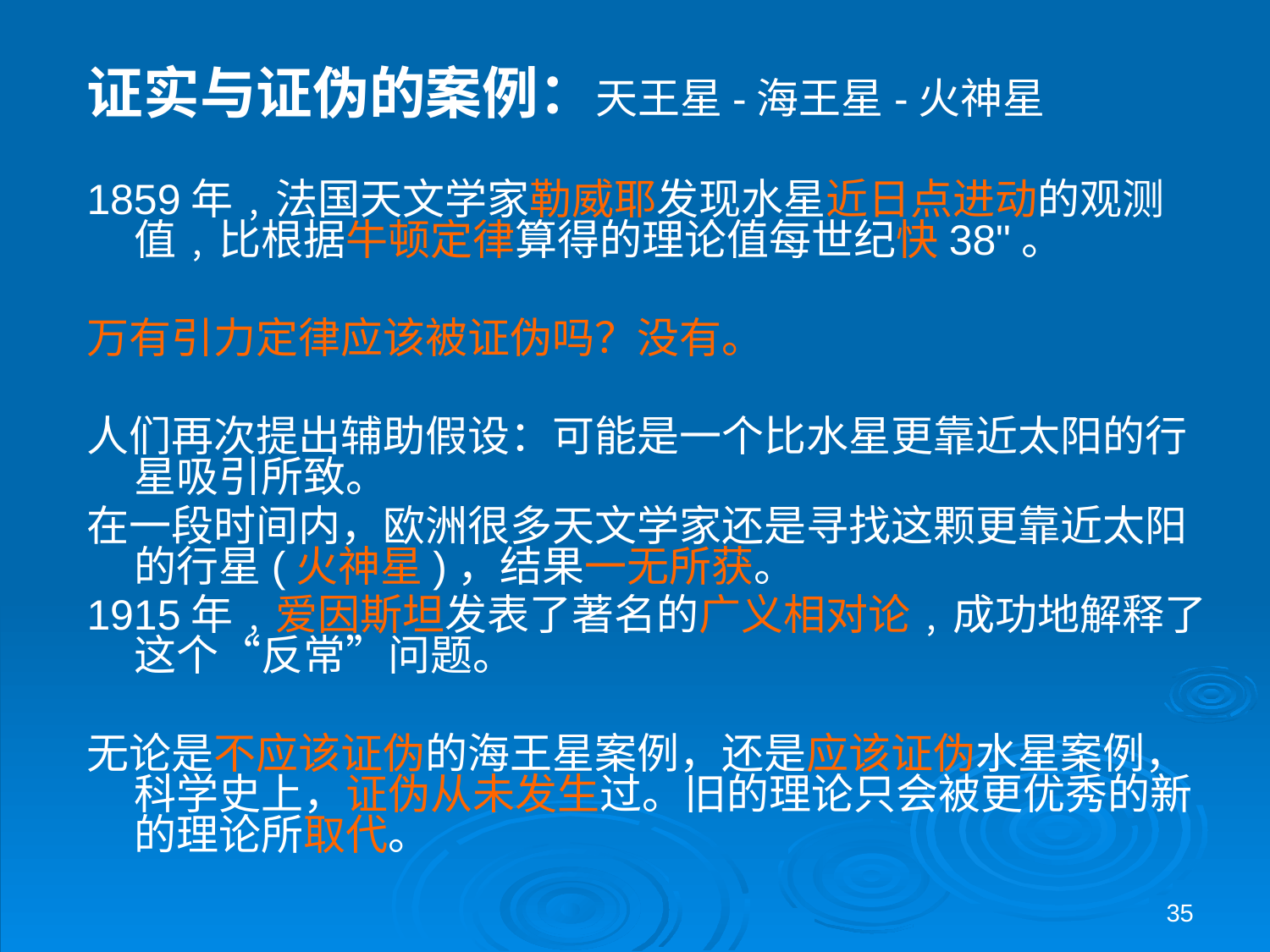

证实与证伪的案例：天王星-海王星-火神星

1859年﹐法国天文学家勒威耶发现水星近日点进动的观测值﹐比根据牛顿定律算得的理论值每世纪快38"。

万有引力定律应该被证伪吗？没有。

人们再次提出辅助假设：可能是一个比水星更靠近太阳的行星吸引所致。
在一段时间内，欧洲很多天文学家还是寻找这颗更靠近太阳的行星(火神星)，结果一无所获。
1915年﹐爱因斯坦发表了著名的广义相对论﹐成功地解释了这个“反常”问题。

无论是不应该证伪的海王星案例，还是应该证伪水星案例，科学史上，证伪从未发生过。旧的理论只会被更优秀的新的理论所取代。
35